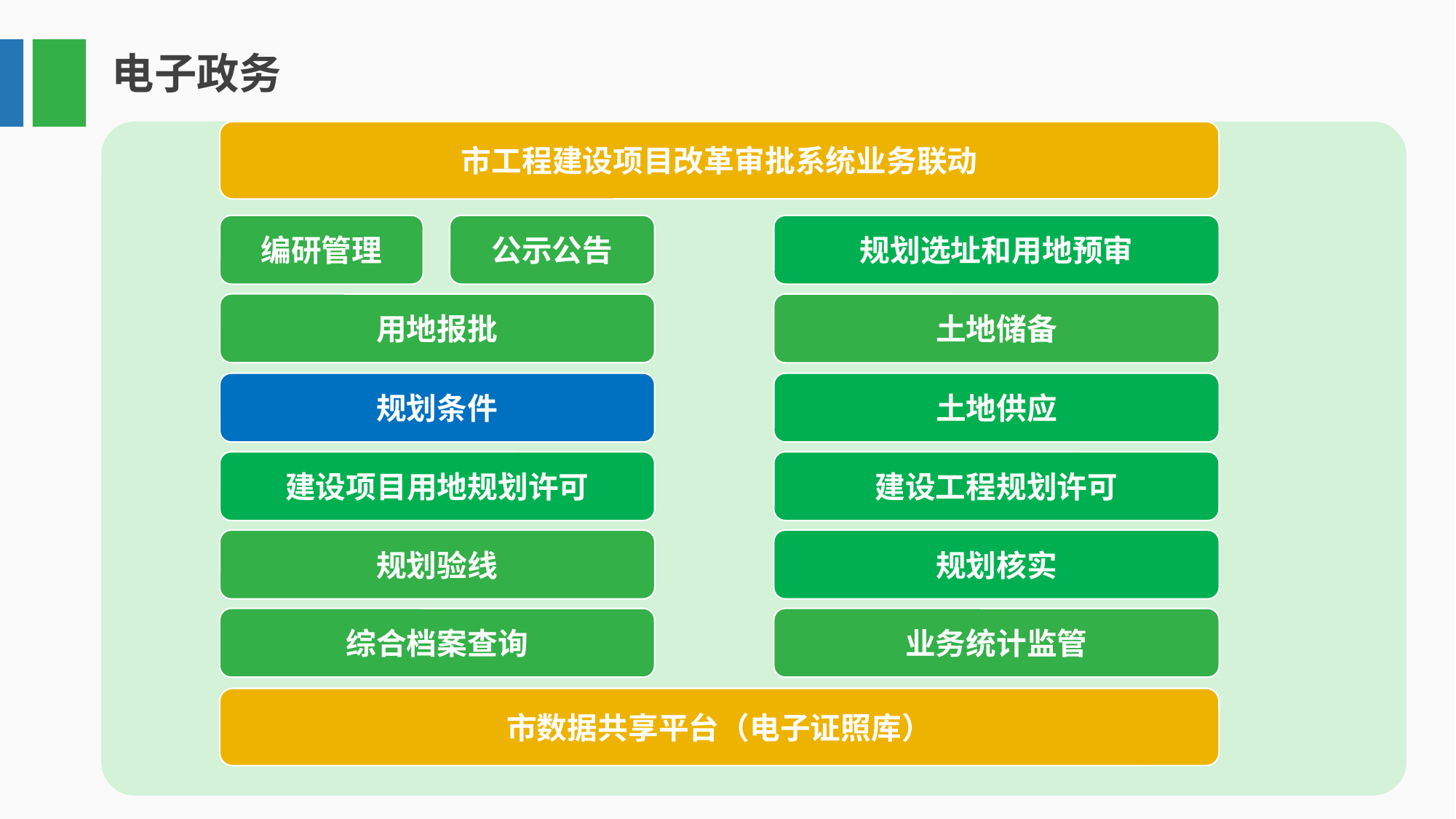

电子政务

市工程建设项目改革审批系统业务联动
编研管理
公示公告
规划选址和用地预审
用地报批
土地储备
规划条件
土地供应
建设项目用地规划许可
建设工程规划许可
规划验线
规划核实
综合档案查询
业务统计监管
市数据共享平台（电子证照库）